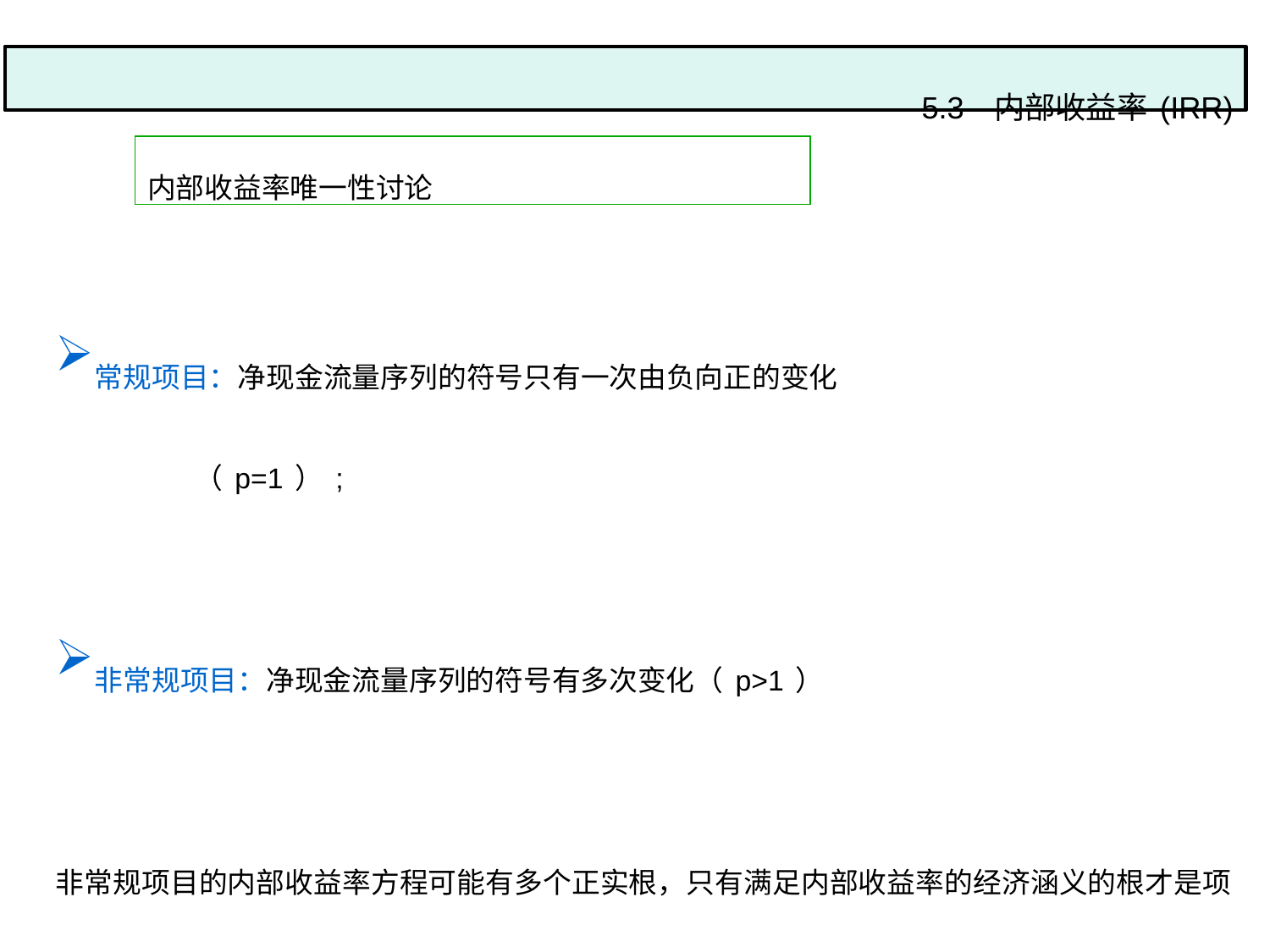

46
5.3  内部收益率(IRR)
内部收益率唯一性讨论
常规项目：净现金流量序列的符号只有一次由负向正的变化
                    （p=1）;

非常规项目：净现金流量序列的符号有多次变化（p>1）

非常规项目的内部收益率方程可能有多个正实根，只有满足内部收益率的经济涵义的根才是项目的内部收益率。因此，需要对这些根进行检验。